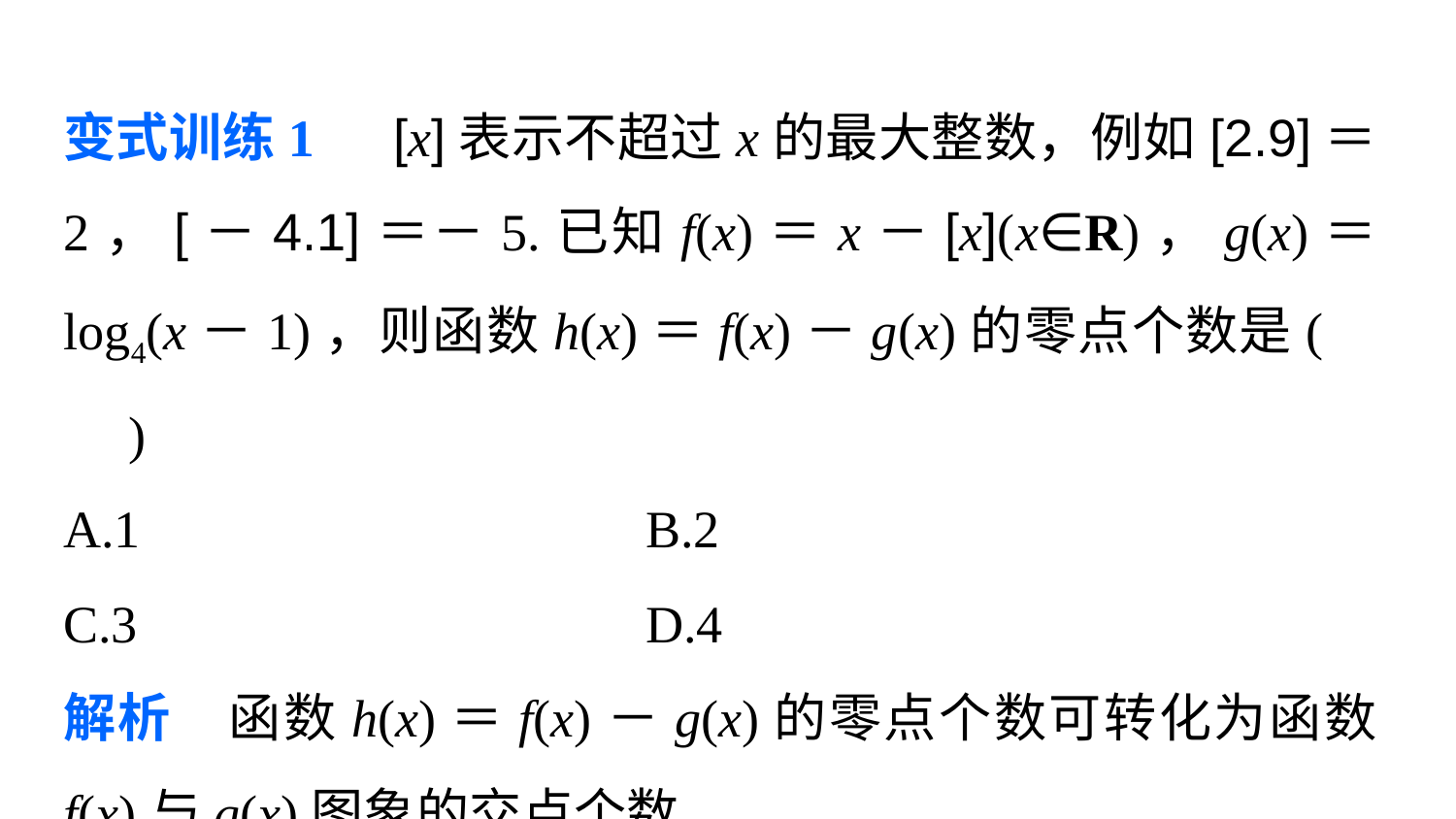

变式训练1　[x]表示不超过x的最大整数，例如[2.9]＝2，[－4.1]＝－5.已知f(x)＝x－[x](x∈R)，g(x)＝log4(x－1)，则函数h(x)＝f(x)－g(x)的零点个数是(　　)
A.1  			B.2
C.3  			D.4
解析　函数h(x)＝f(x)－g(x)的零点个数可转化为函数f(x)与g(x)图象的交点个数，